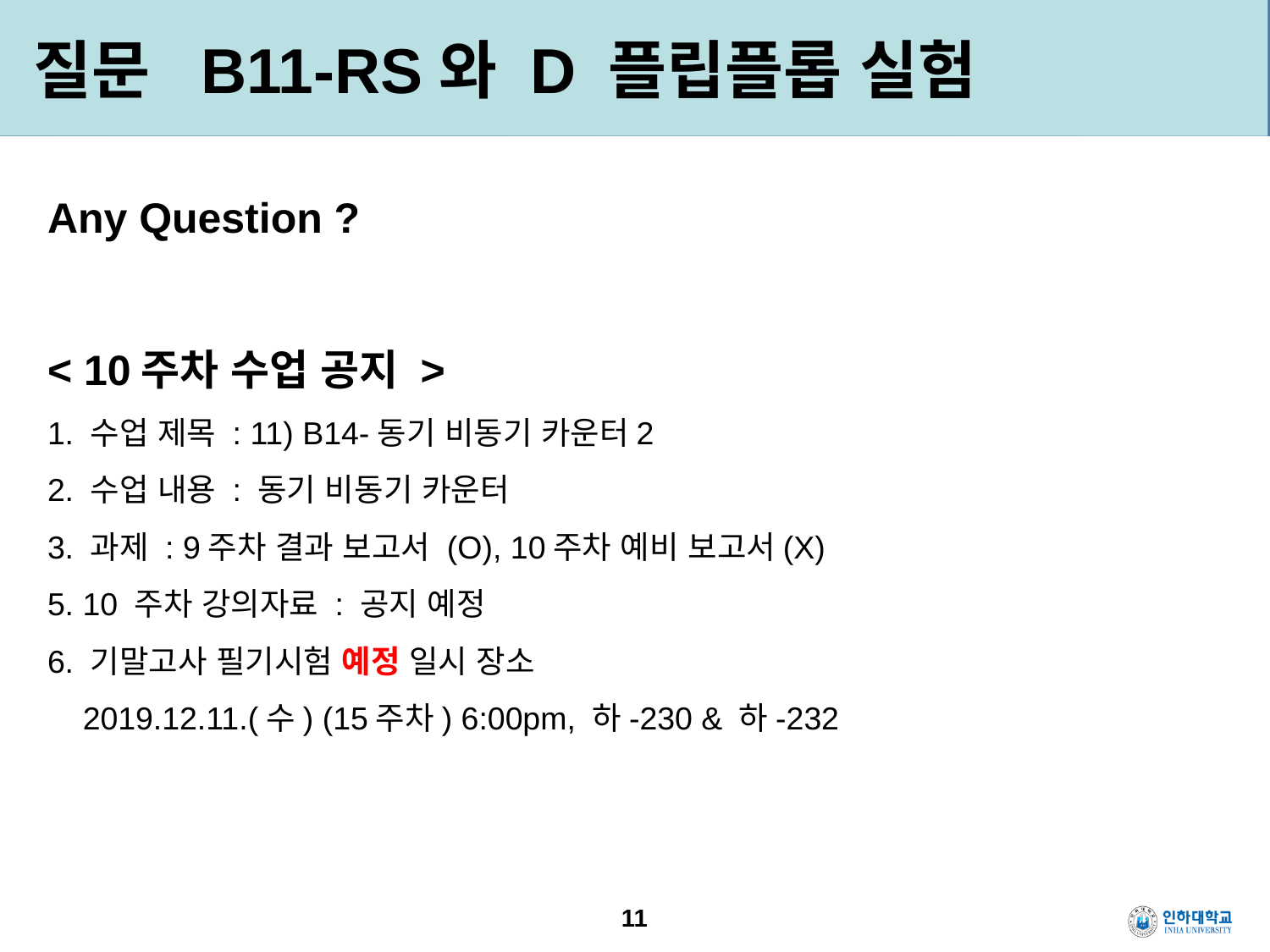

질문  B11-RS와 D 플립플롭 실험
Any Question ?

< 10주차 수업 공지 >
1. 수업 제목 : 11) B14-동기 비동기 카운터2
2. 수업 내용 : 동기 비동기 카운터
3. 과제 : 9주차 결과 보고서 (O), 10주차 예비 보고서(X)
5. 10 주차 강의자료 : 공지 예정
6. 기말고사 필기시험 예정 일시 장소
    2019.12.11.(수) (15주차) 6:00pm, 하-230 & 하-232
11